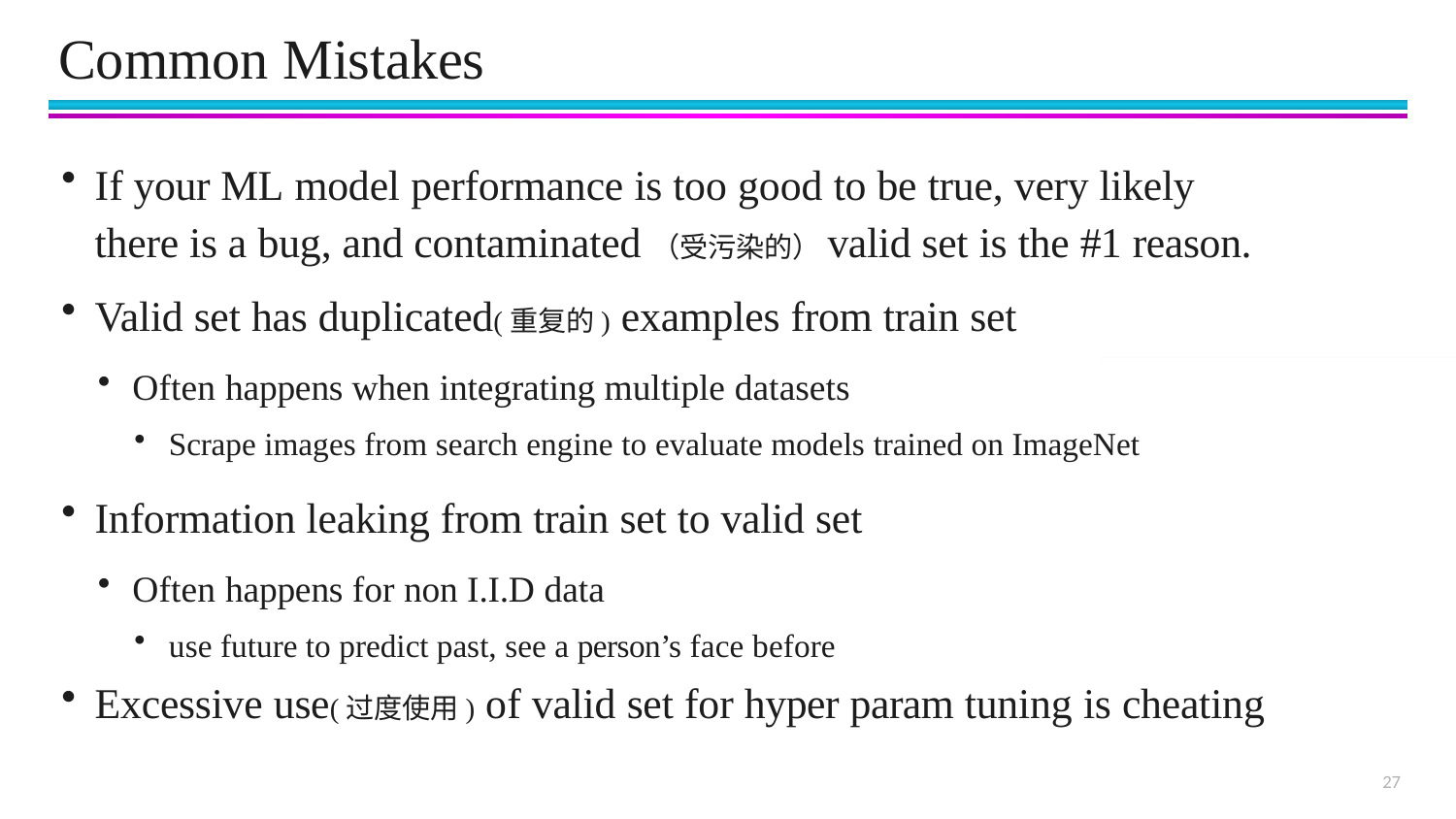

# Common Mistakes
If your ML model performance is too good to be true, very likely  there is a bug, and contaminated（受污染的）valid set is the #1 reason.
Valid set has duplicated(重复的) examples from train set
Often happens when integrating multiple datasets

Scrape images from search engine to evaluate models trained on ImageNet
Information leaking from train set to valid set
Often happens for non I.I.D data
use future to predict past, see a person’s face before
Excessive use(过度使用) of valid set for hyper param tuning is cheating
27